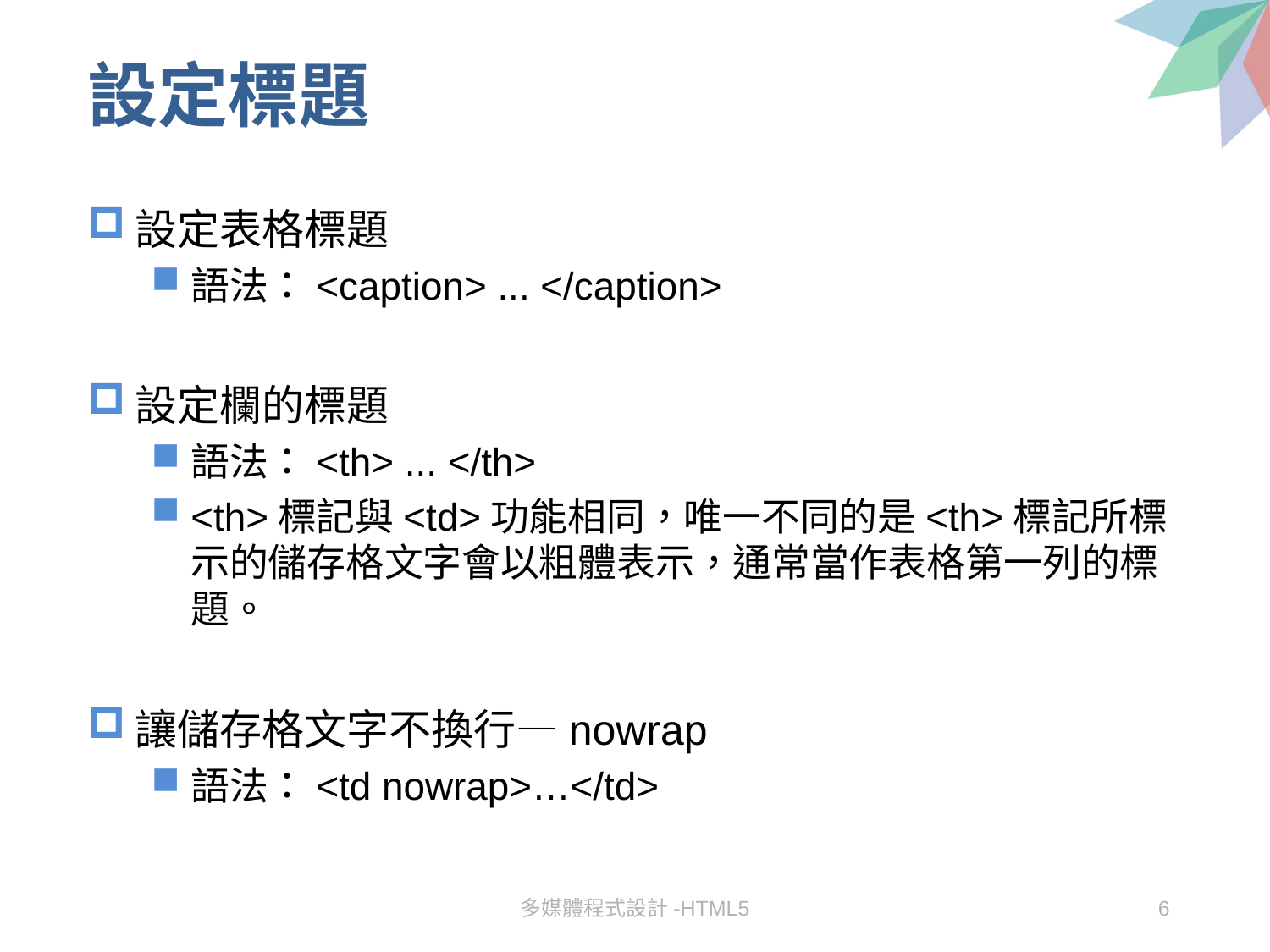

# 設定標題
設定表格標題
語法：<caption> ... </caption>

設定欄的標題
語法：<th> ... </th>
<th>標記與<td>功能相同，唯一不同的是<th>標記所標示的儲存格文字會以粗體表示，通常當作表格第一列的標題。

讓儲存格文字不換行—nowrap
語法：<td nowrap>…</td>
多媒體程式設計-HTML5
6